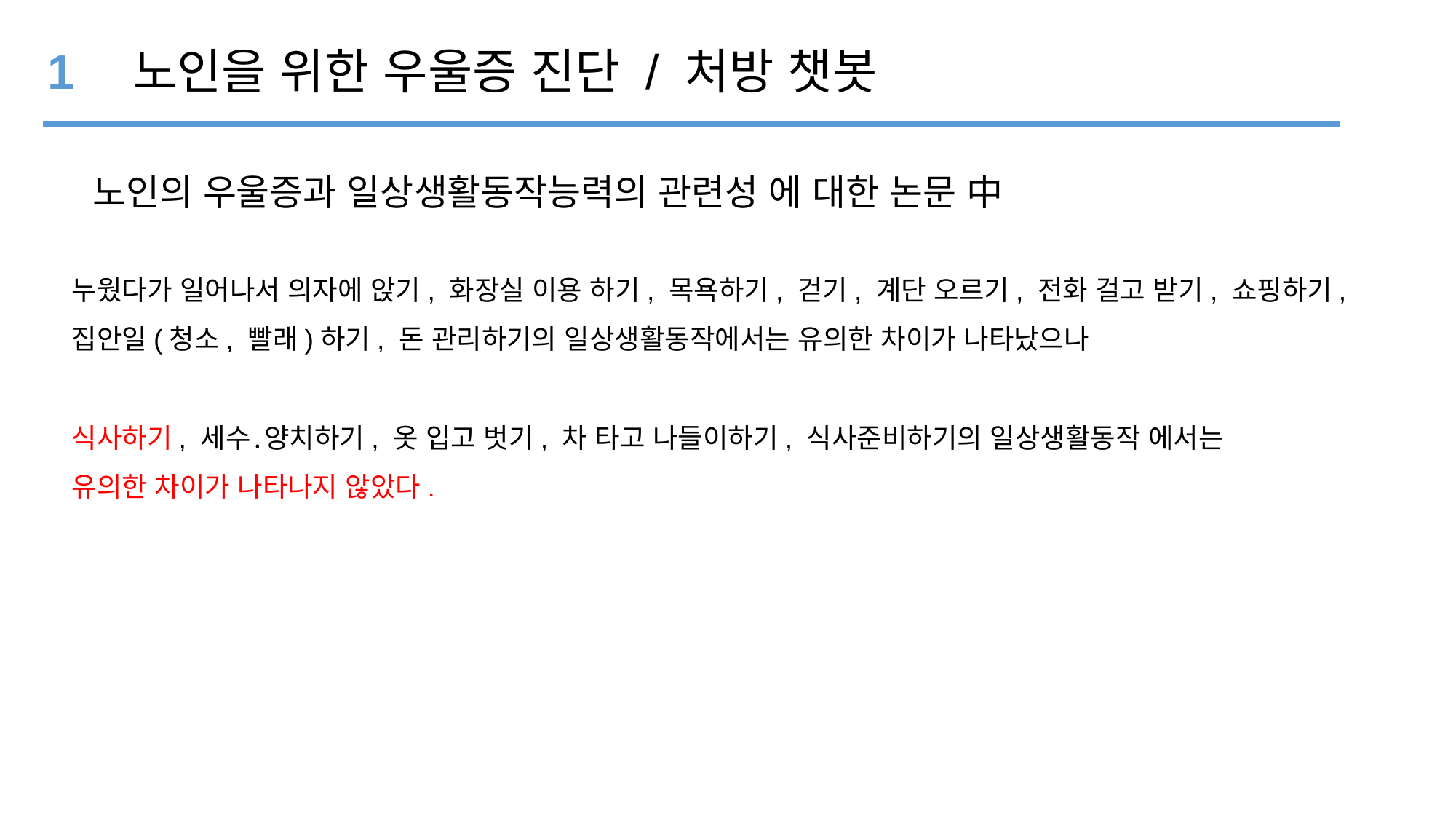

1
노인을 위한 우울증 진단 / 처방 챗봇
노인의 우울증과 일상생활동작능력의 관련성 에 대한 논문 中
누웠다가 일어나서 의자에 앉기, 화장실 이용 하기, 목욕하기, 걷기, 계단 오르기, 전화 걸고 받기, 쇼핑하기,
집안일(청소, 빨래)하기, 돈 관리하기의 일상생활동작에서는 유의한 차이가 나타났으나

식사하기, 세수․양치하기, 옷 입고 벗기, 차 타고 나들이하기, 식사준비하기의 일상생활동작 에서는
유의한 차이가 나타나지 않았다.